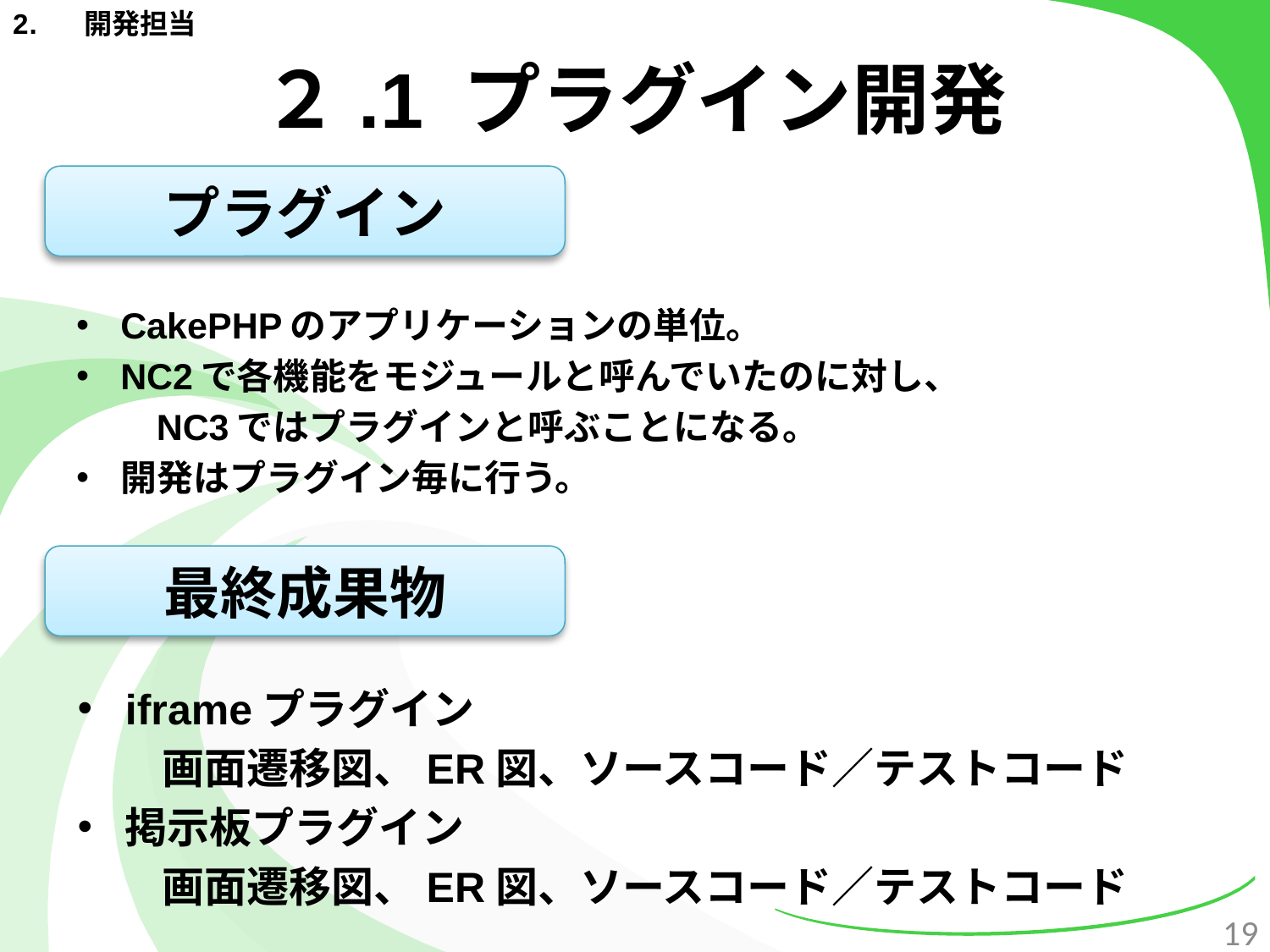

開発担当
# ２.1 プラグイン開発
プラグイン
CakePHPのアプリケーションの単位。
NC2で各機能をモジュールと呼んでいたのに対し、
　　NC3ではプラグインと呼ぶことになる。
開発はプラグイン毎に行う。

最終成果物
iframeプラグイン
　　画面遷移図、ER図、ソースコード／テストコード
掲示板プラグイン
　　画面遷移図、ER図、ソースコード／テストコード
19